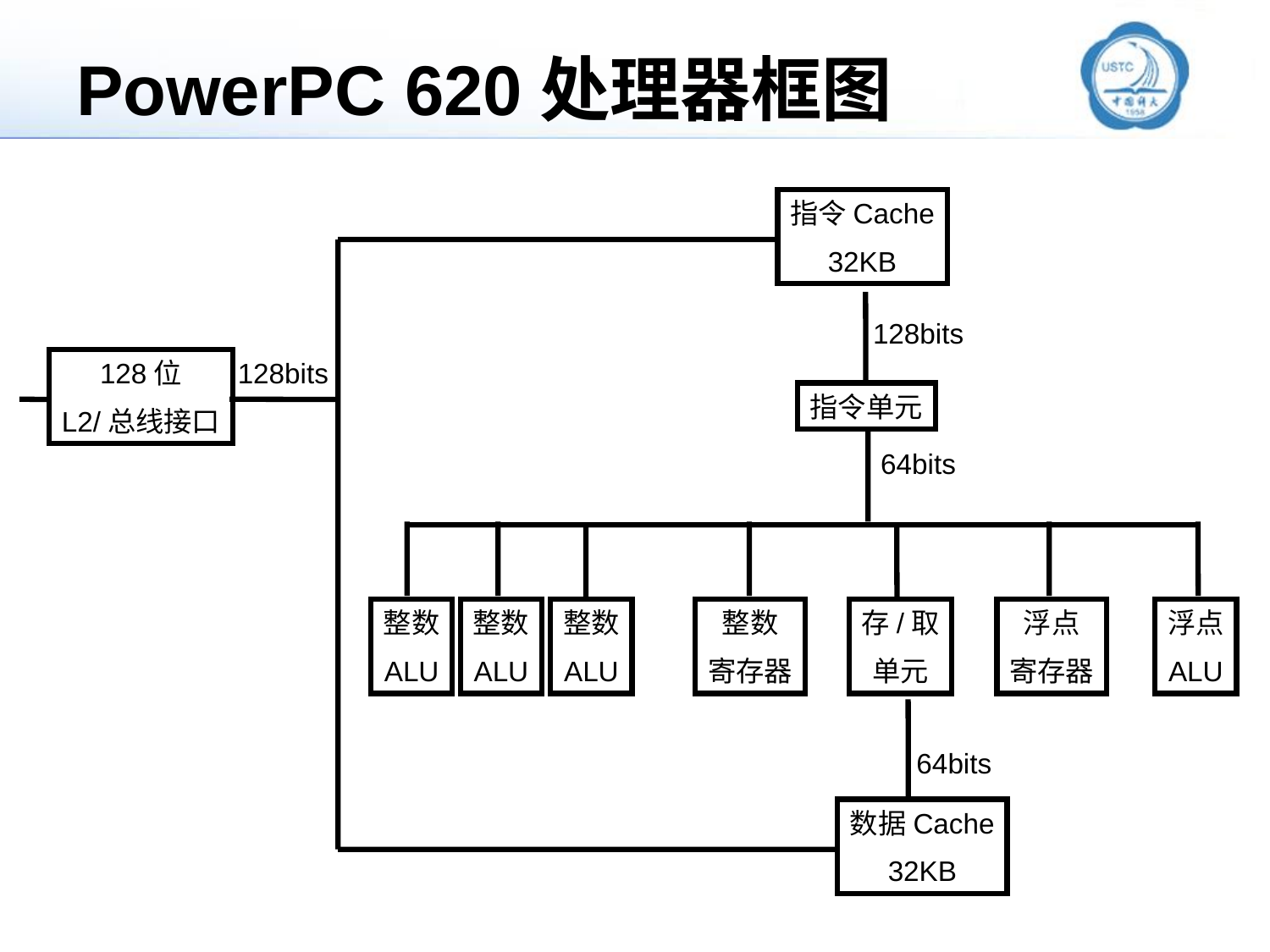

# PowerPC 620处理器框图
指令Cache
32KB

128bits
128位
L2/总线接口
128bits
指令单元

64bits

整数
ALU
整数
ALU
整数
ALU
整数
寄存器
存/取
单元
浮点
寄存器
浮点
ALU

64bits
数据Cache
32KB